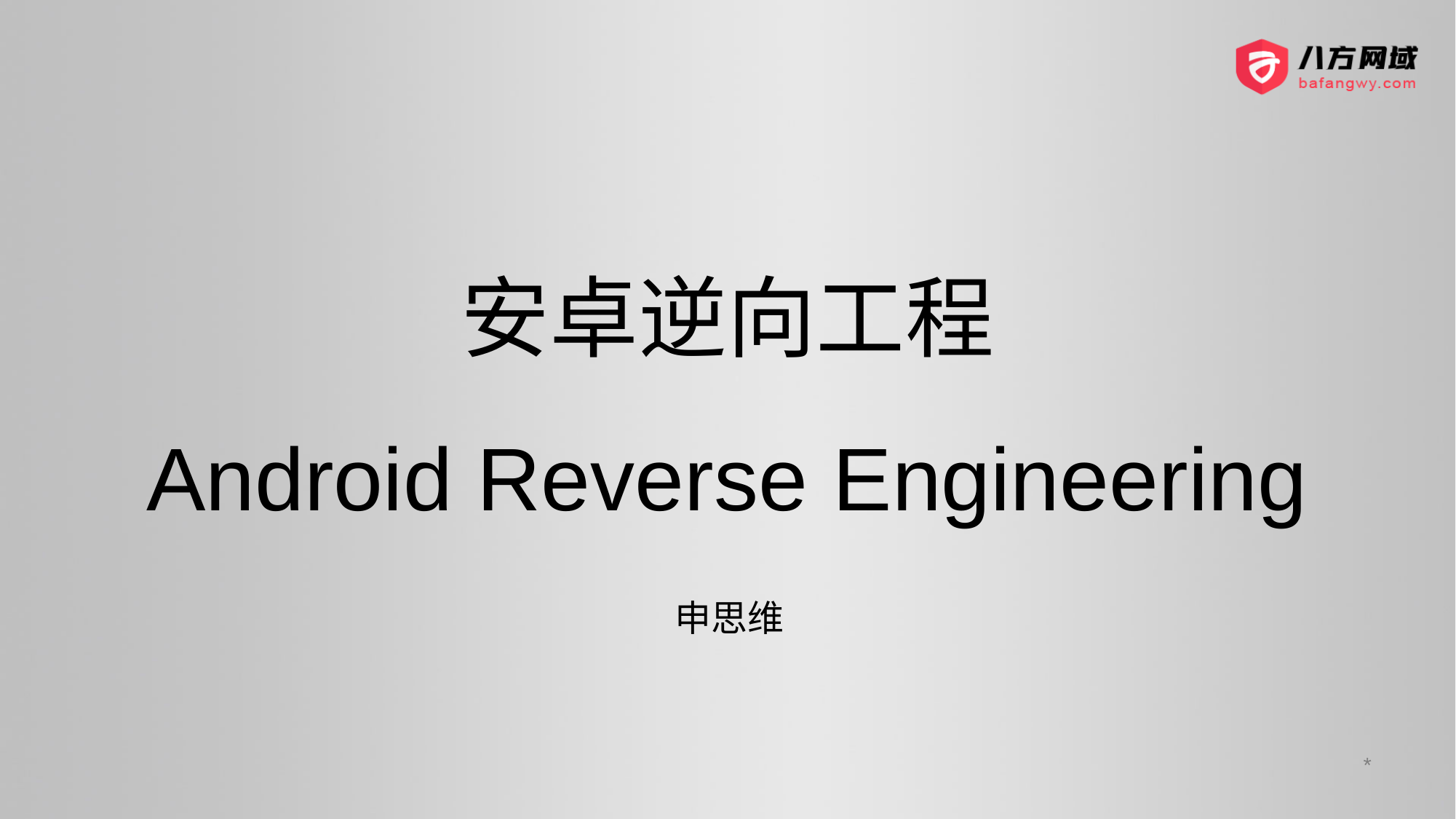

# 安卓逆向工程 Android Reverse Engineering
申思维
*